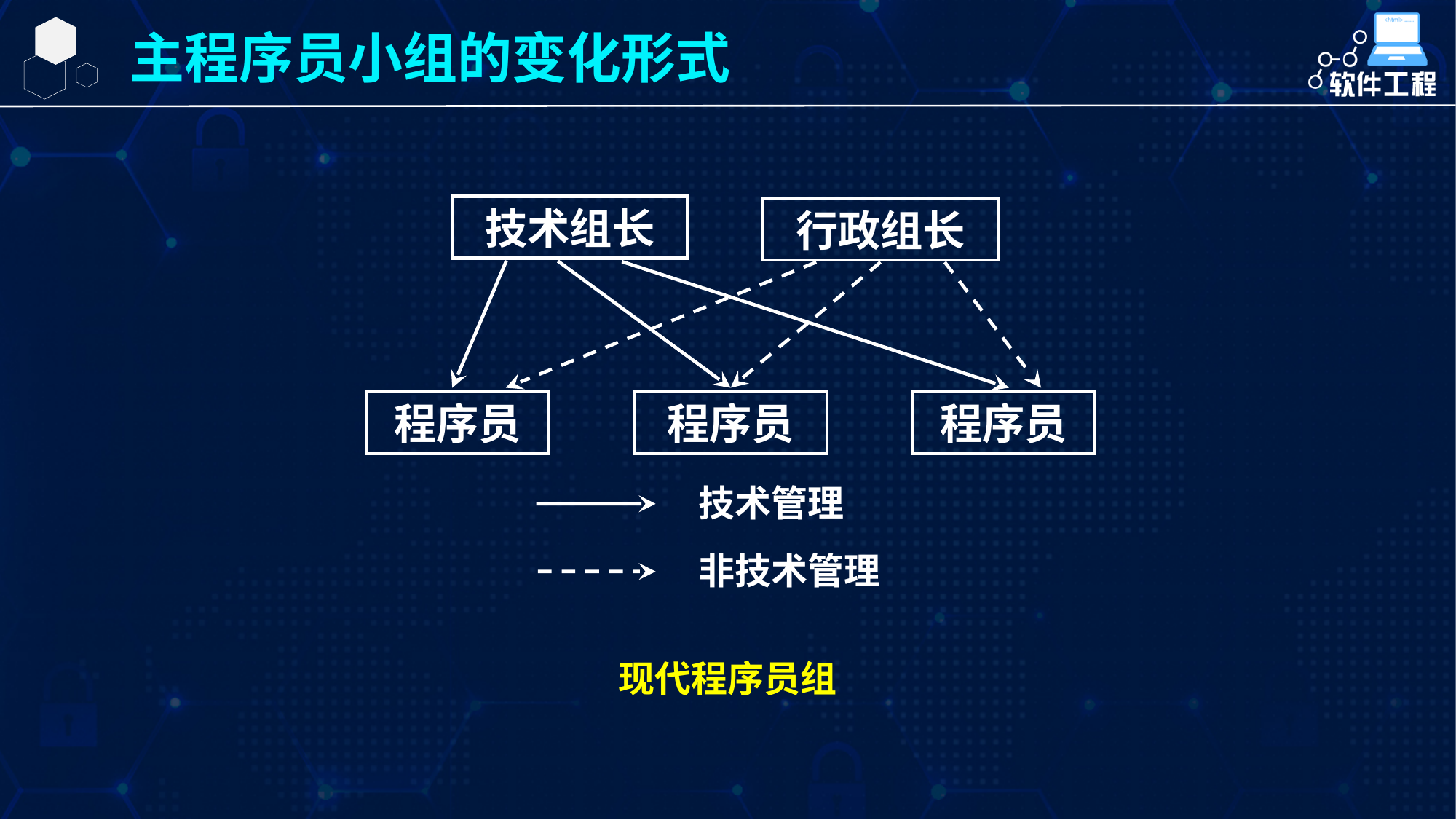

主程序员小组的变化形式
技术组长
行政组长

程序员
程序员
程序员
技术管理

非技术管理

现代程序员组